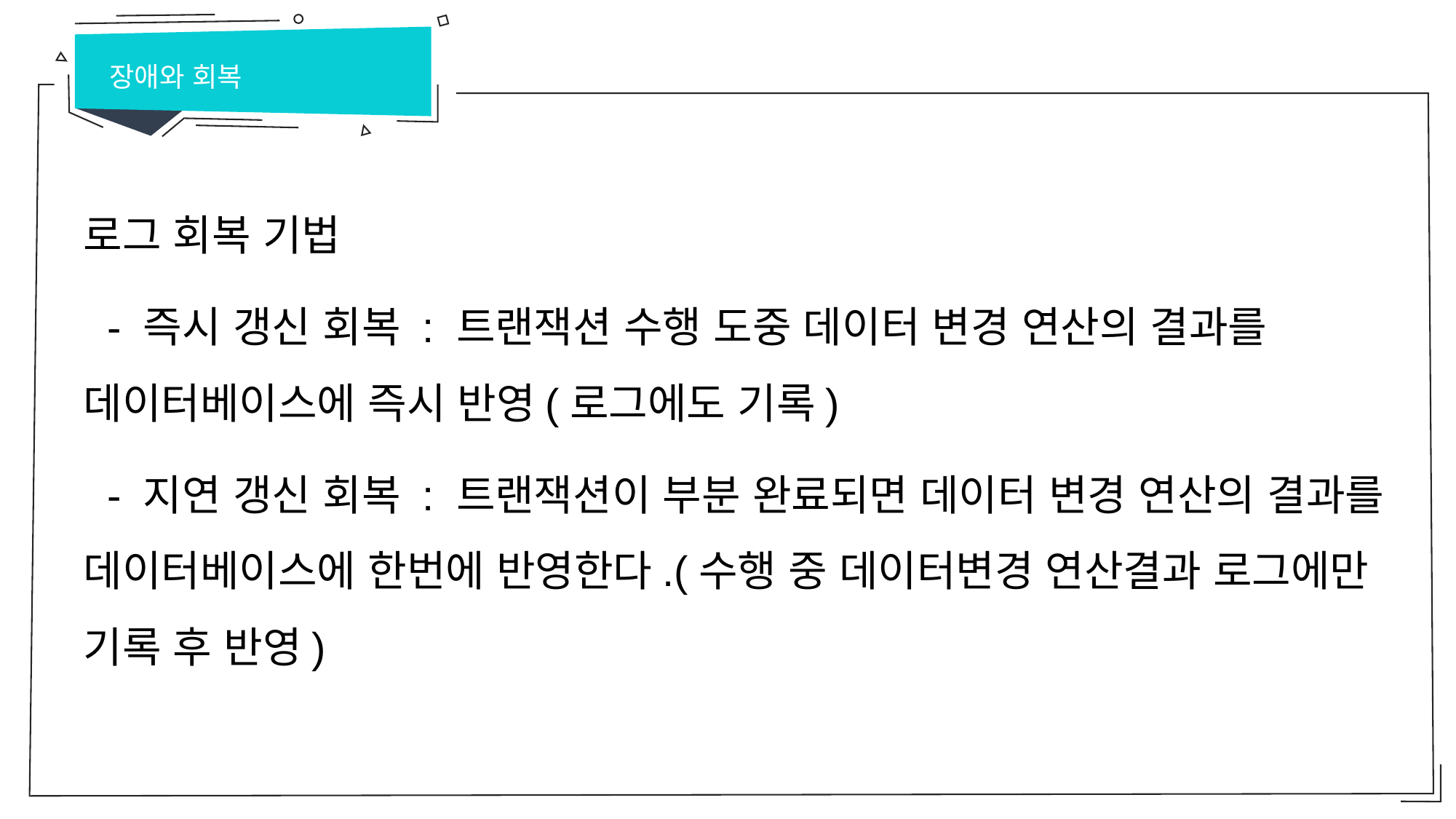

장애와 회복

로그 회복 기법
  - 즉시 갱신 회복 : 트랜잭션 수행 도중 데이터 변경 연산의 결과를 데이터베이스에 즉시 반영(로그에도 기록)
  - 지연 갱신 회복 : 트랜잭션이 부분 완료되면 데이터 변경 연산의 결과를 데이터베이스에 한번에 반영한다.(수행 중 데이터변경 연산결과 로그에만 기록 후 반영)